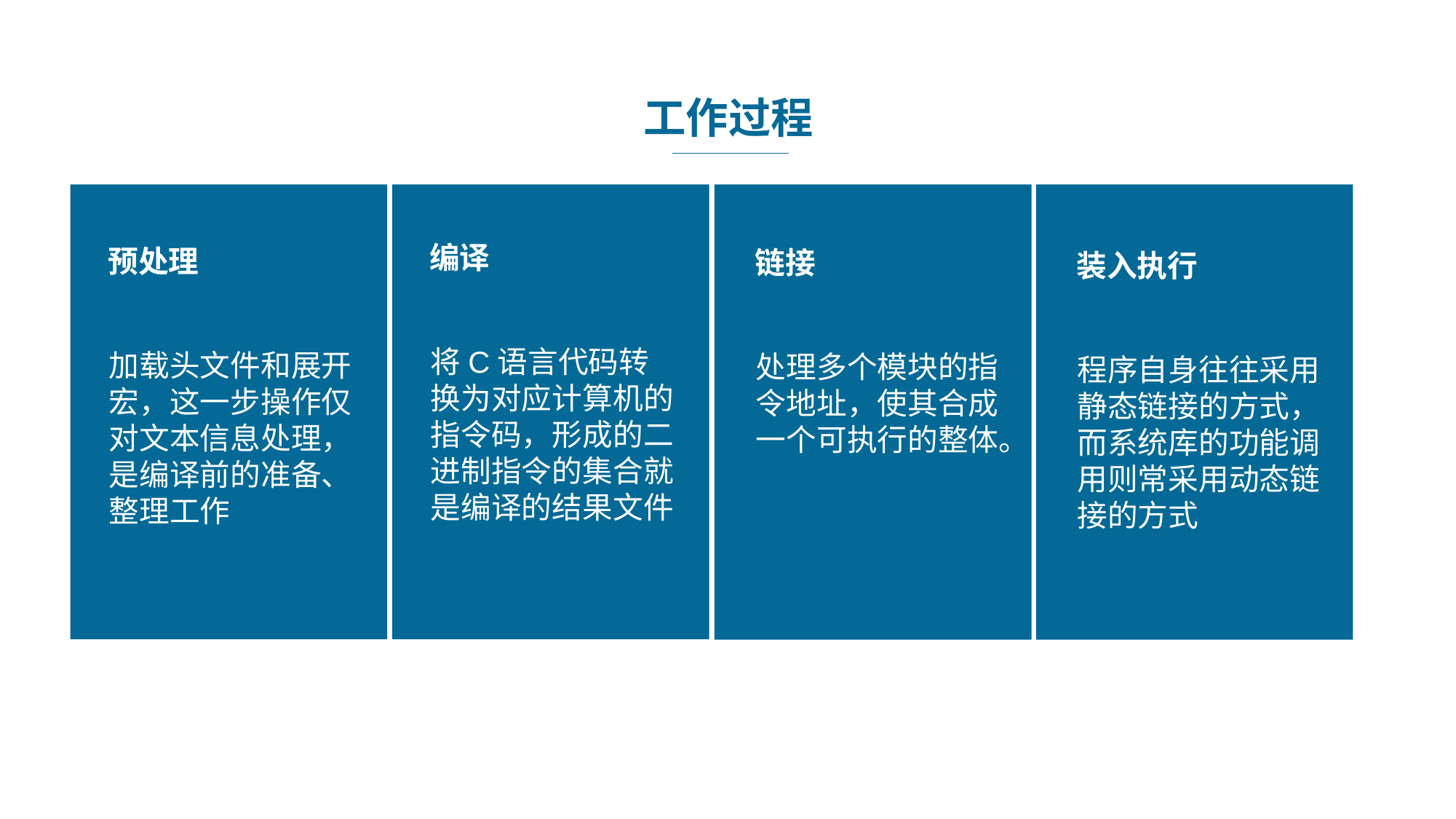

工作过程

编译
预处理
链接
装入执行
将C语言代码转换为对应计算机的指令码，形成的二进制指令的集合就是编译的结果文件
加载头文件和展开宏，这一步操作仅对文本信息处理，是编译前的准备、整理工作
处理多个模块的指令地址，使其合成一个可执行的整体。
程序自身往往采用静态链接的方式，而系统库的功能调用则常采用动态链接的方式